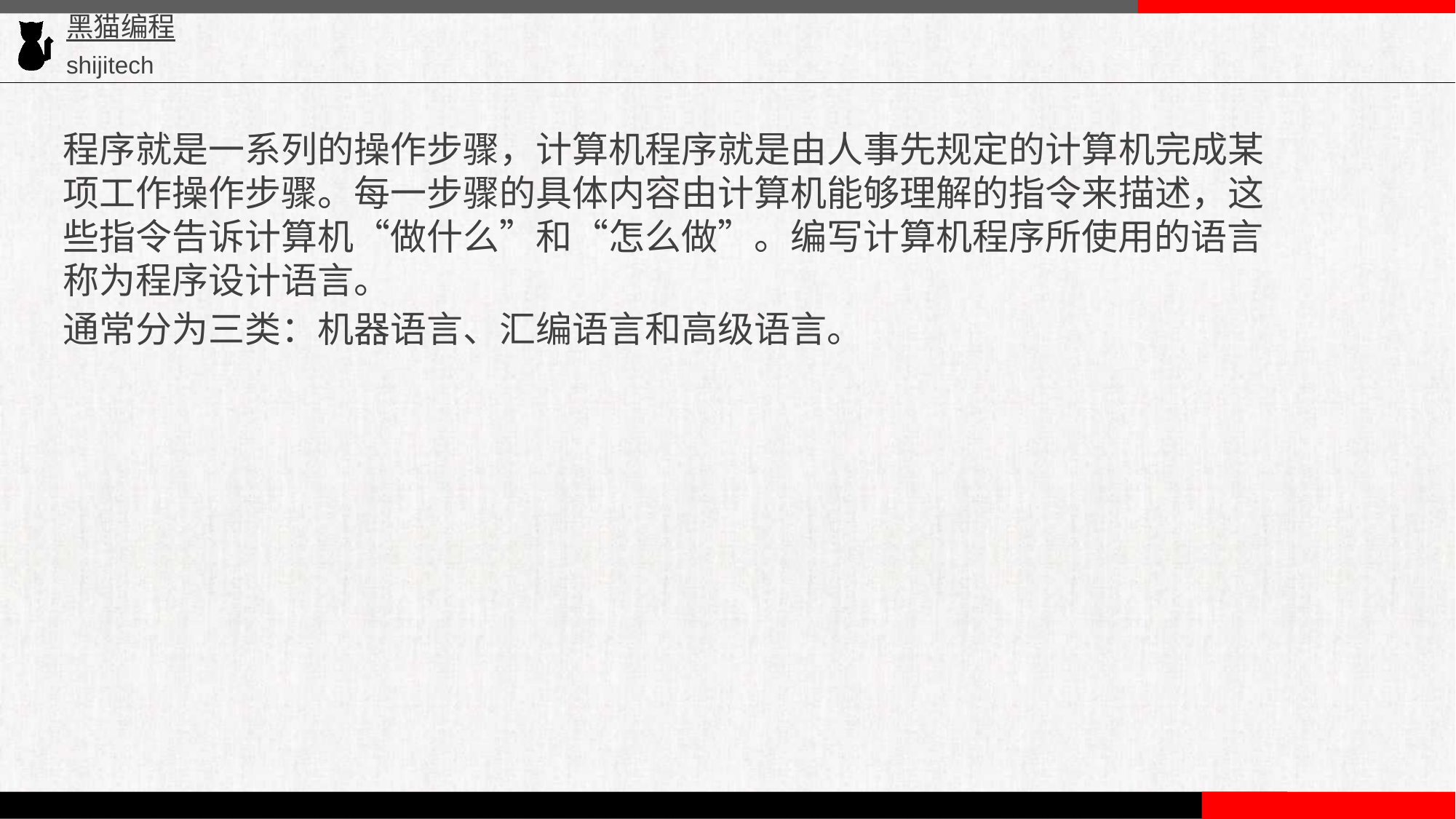

程序就是一系列的操作步骤，计算机程序就是由人事先规定的计算机完成某项工作操作步骤。每一步骤的具体内容由计算机能够理解的指令来描述，这些指令告诉计算机“做什么”和“怎么做”。编写计算机程序所使用的语言称为程序设计语言。
通常分为三类：机器语言、汇编语言和高级语言。